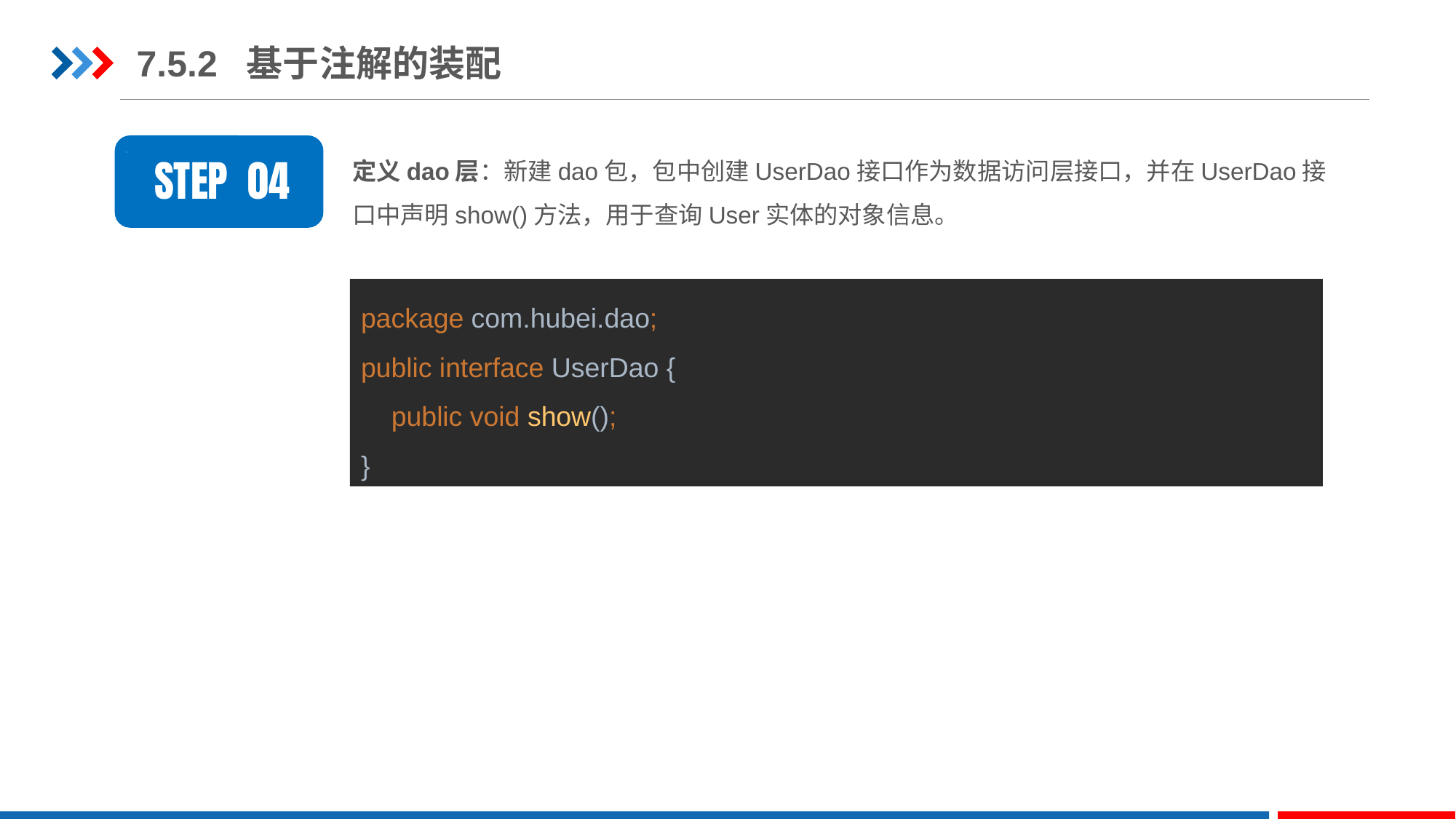

7.5.2  基于注解的装配

定义dao层：新建dao包，包中创建UserDao接口作为数据访问层接口，并在UserDao接口中声明show()方法，用于查询User实体的对象信息。
STEP  04
package com.hubei.dao;
public interface UserDao {
    public void show();
}